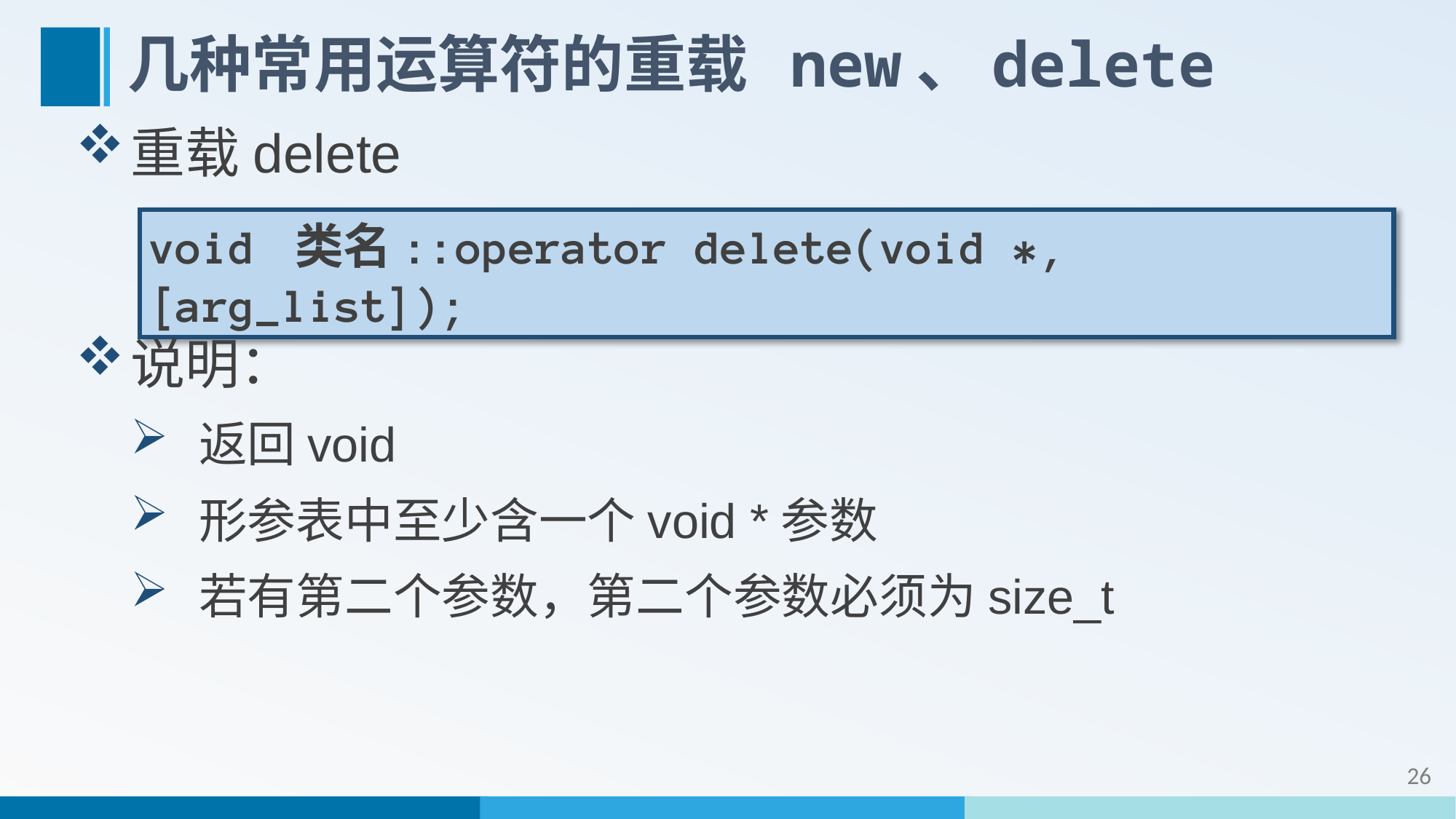

# 几种常用运算符的重载  new、delete
重载delete
void 类名::operator delete(void *,[arg_list]);
说明：
返回void
形参表中至少含一个void *参数
若有第二个参数，第二个参数必须为size_t